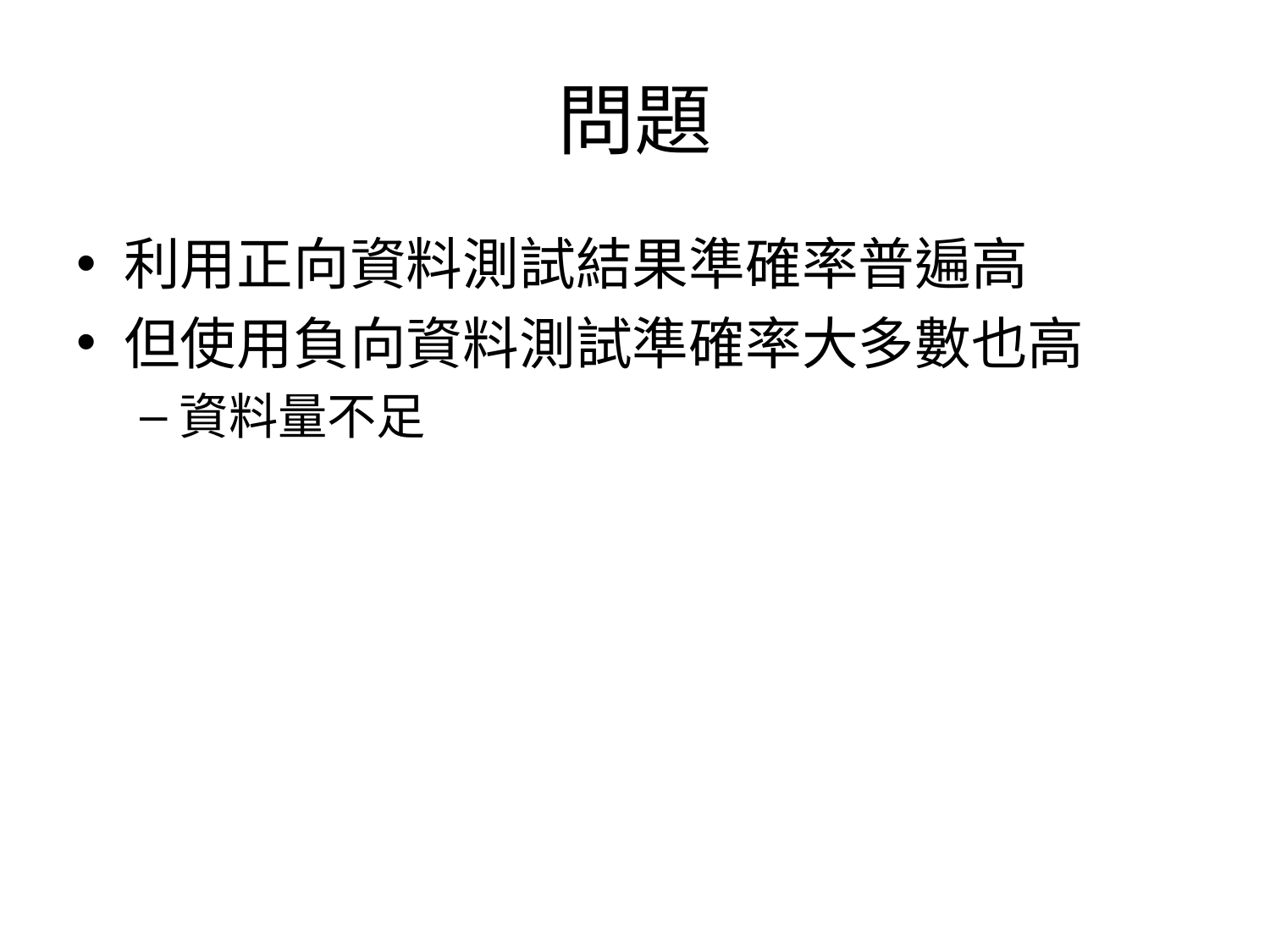

# 問題
利用正向資料測試結果準確率普遍高
但使用負向資料測試準確率大多數也高
資料量不足